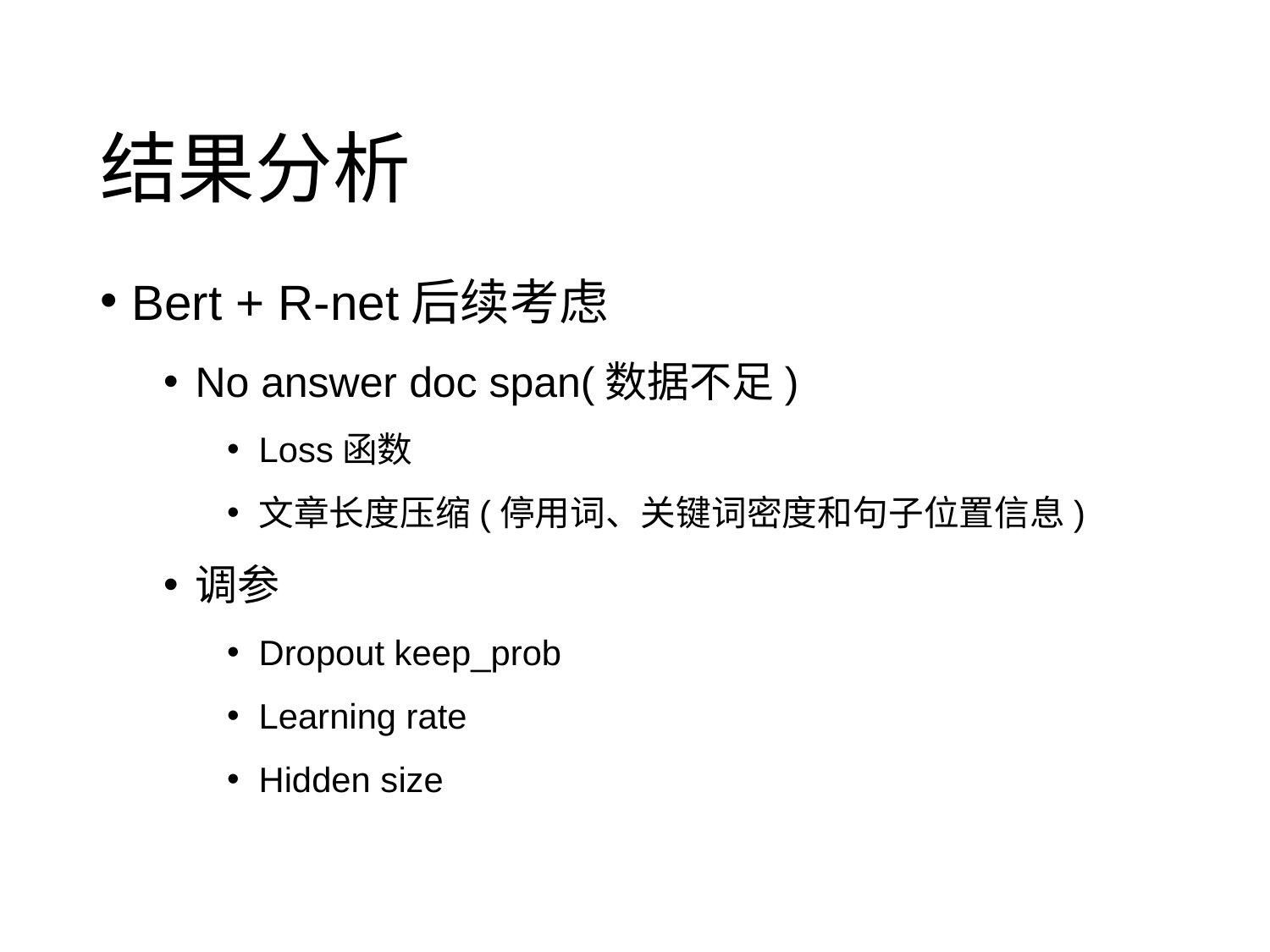

# 结果分析
Bert + R-net后续考虑
No answer doc span(数据不足)
Loss函数
文章长度压缩(停用词、关键词密度和句子位置信息)
调参
Dropout keep_prob
Learning rate
Hidden size